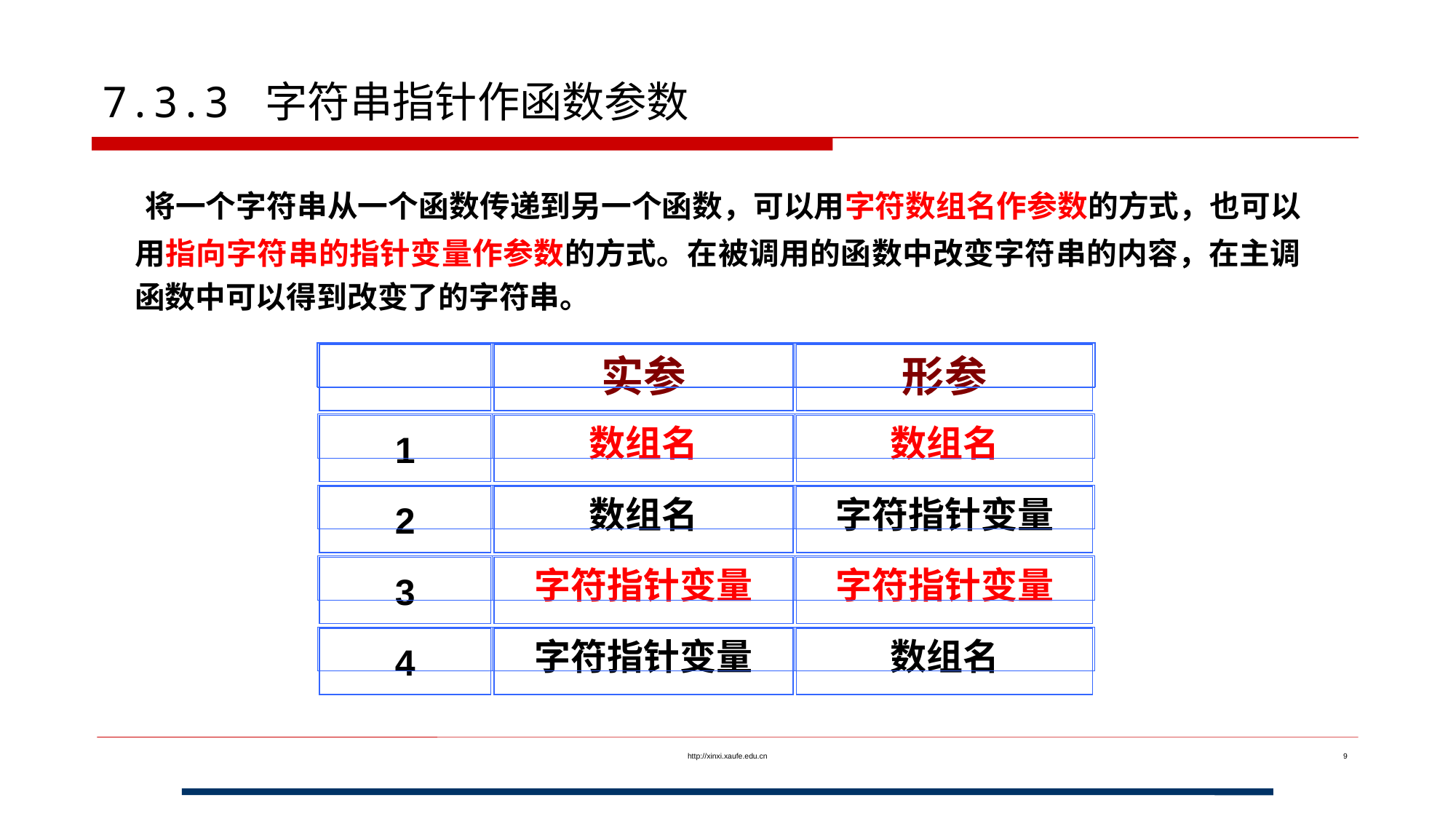

# 7.3.3 字符串指针作函数参数
  将一个字符串从一个函数传递到另一个函数，可以用字符数组名作参数的方式，也可以用指向字符串的指针变量作参数的方式。在被调用的函数中改变字符串的内容，在主调函数中可以得到改变了的字符串。

实参

形参

1

数组名

数组名

2

数组名

字符指针变量

3

字符指针变量

字符指针变量

4

字符指针变量

数组名

http://xinxi.xaufe.edu.cn
9